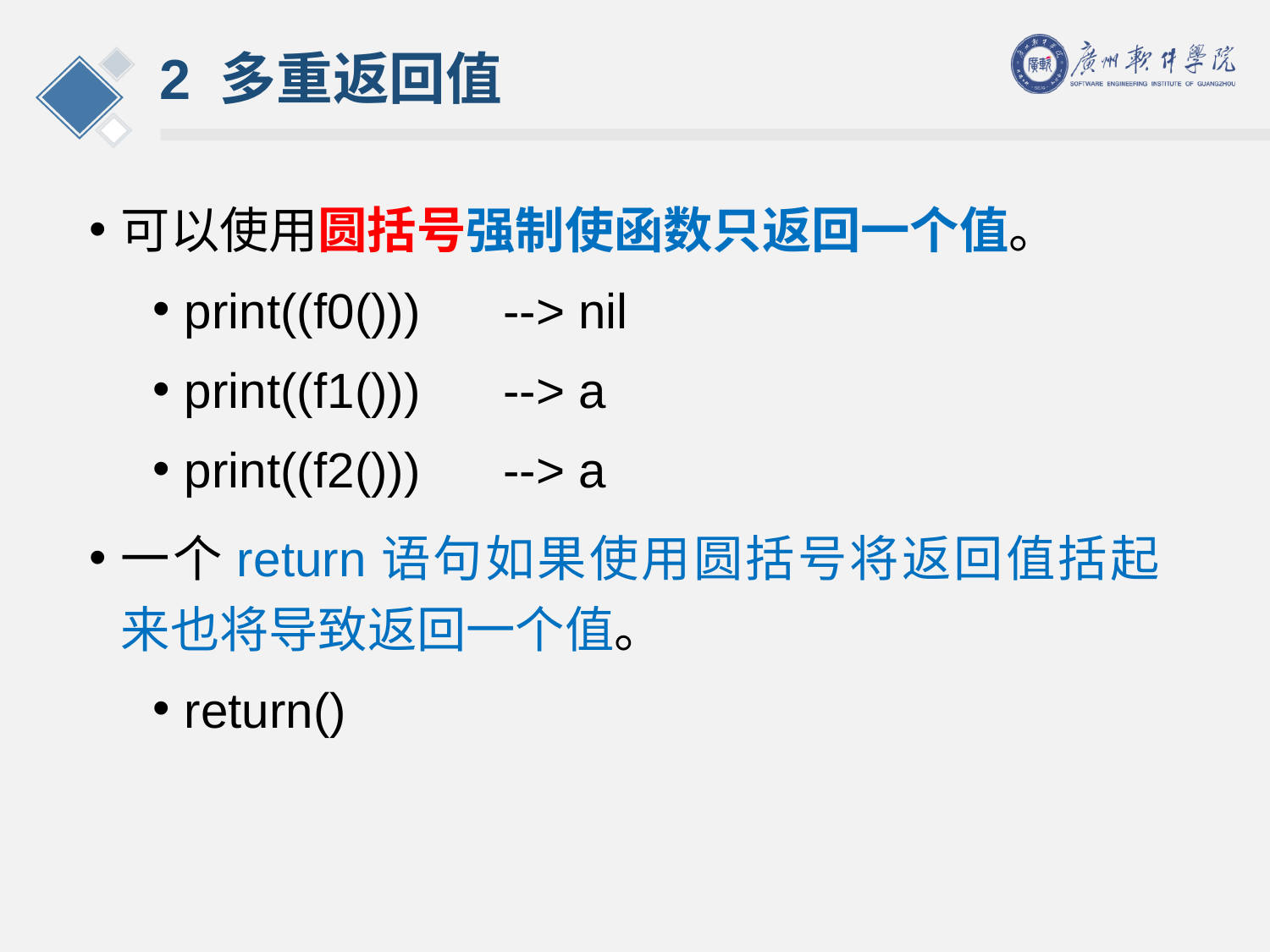

# 2 多重返回值
可以使用圆括号强制使函数只返回一个值。
print((f0()))      --> nil
print((f1()))      --> a
print((f2()))      --> a
一个return语句如果使用圆括号将返回值括起来也将导致返回一个值。
return()